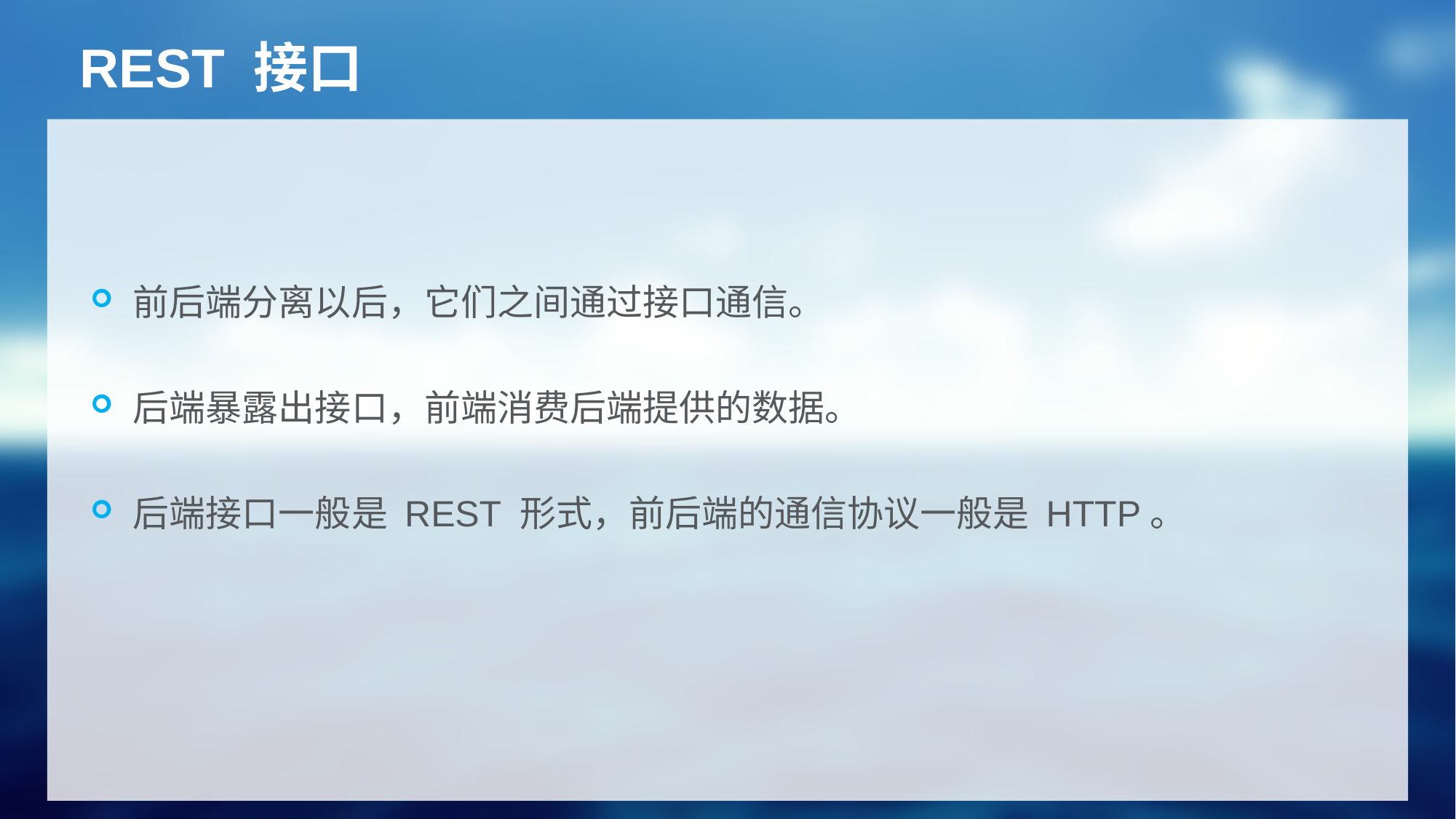

# REST 接口
前后端分离以后，它们之间通过接口通信。

后端暴露出接口，前端消费后端提供的数据。

后端接口一般是 REST 形式，前后端的通信协议一般是 HTTP。